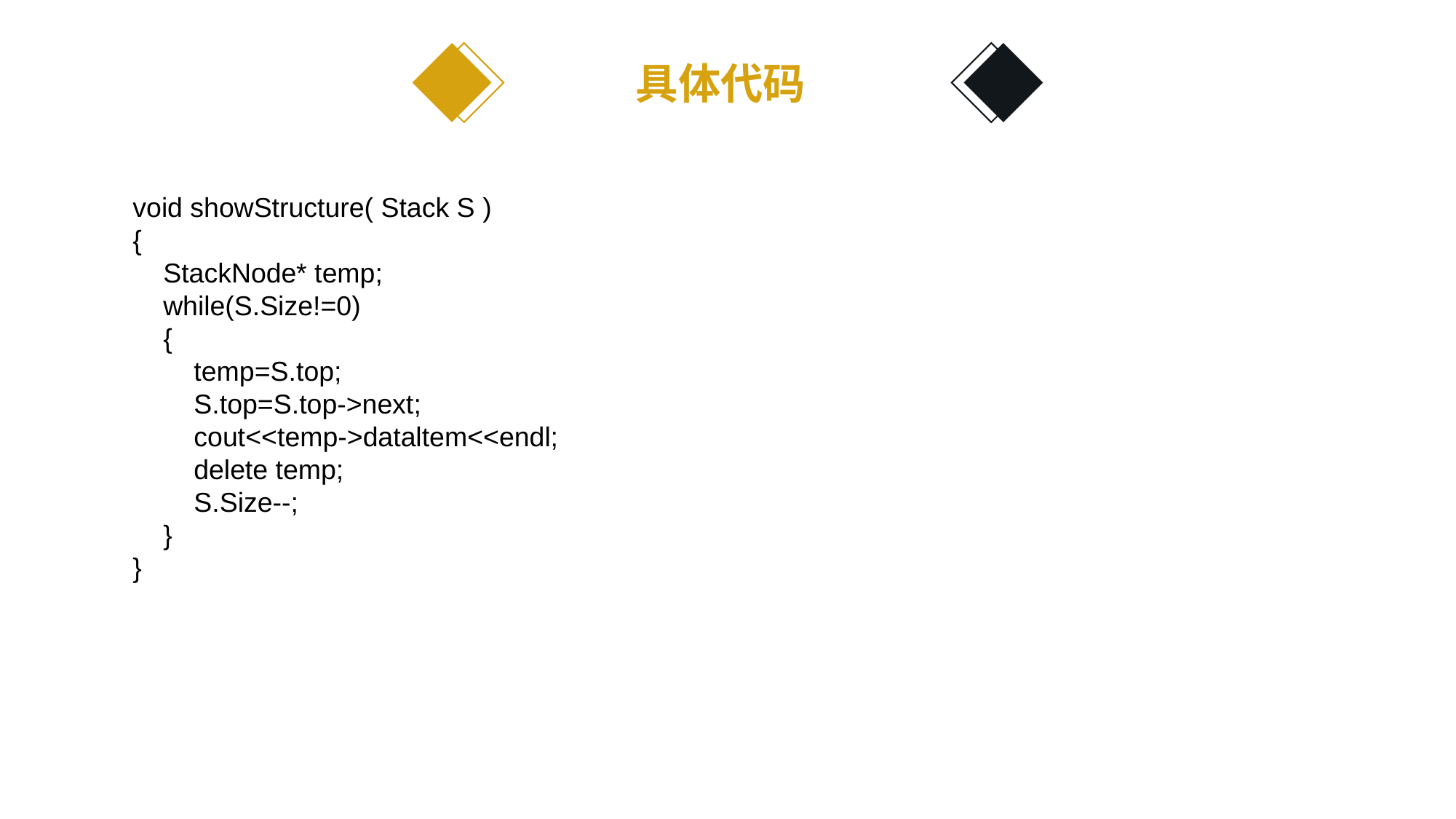

具体代码
void showStructure( Stack S )
{
    StackNode* temp;
    while(S.Size!=0)
    {
        temp=S.top;
        S.top=S.top->next;
        cout<<temp->dataltem<<endl;
        delete temp;
        S.Size--;
    }
}